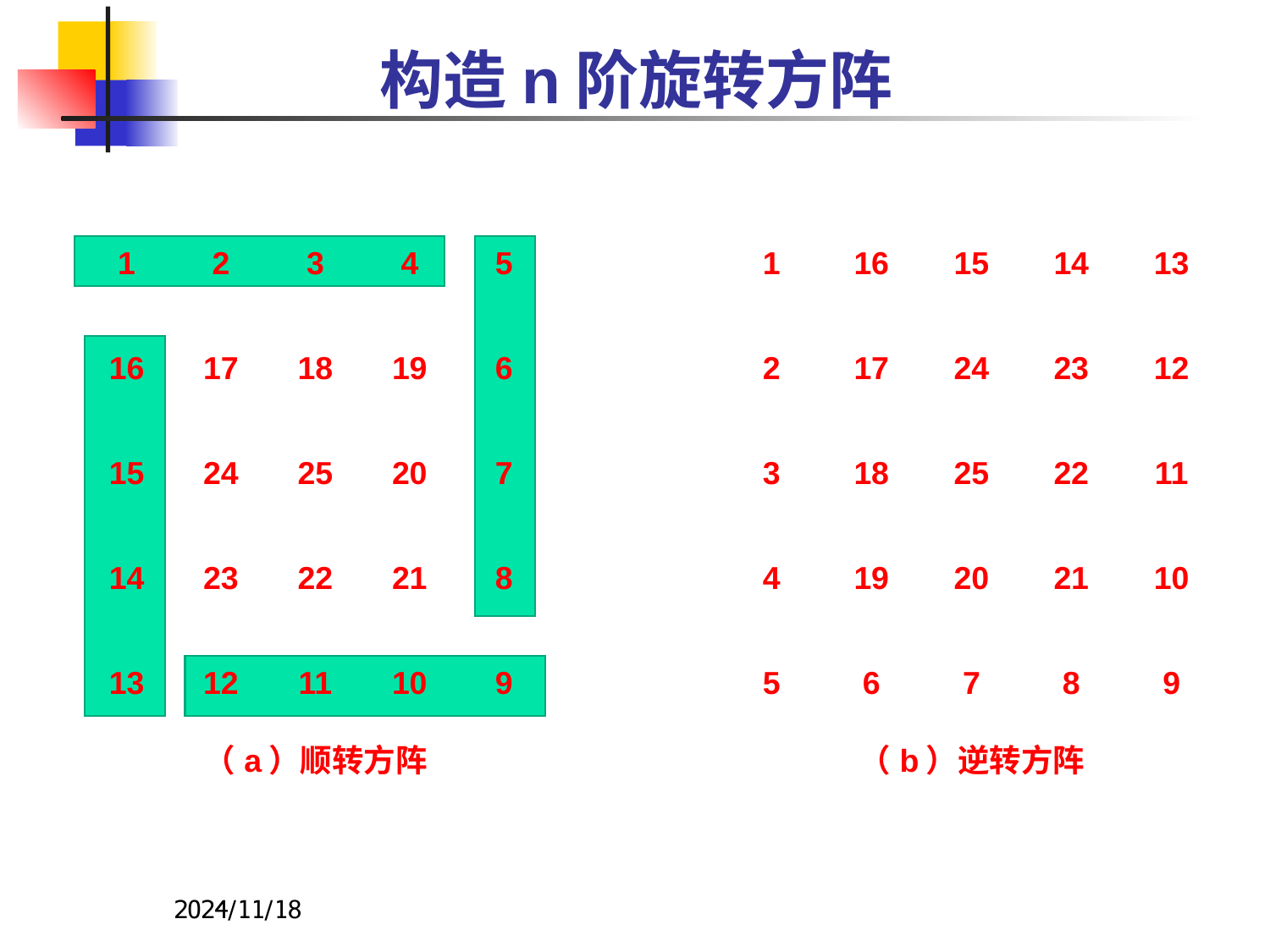

# 构造n阶旋转方阵
| 1 | 2 | 3 | 4 | 5 |  | 1 | 16 | 15 | 14 | 13 |
| --- | --- | --- | --- | --- | --- | --- | --- | --- | --- | --- |
| 16 | 17 | 18 | 19 | 6 |  | 2 | 17 | 24 | 23 | 12 |
| 15 | 24 | 25 | 20 | 7 |  | 3 | 18 | 25 | 22 | 11 |
| 14 | 23 | 22 | 21 | 8 |  | 4 | 19 | 20 | 21 | 10 |
| 13 | 12 | 11 | 10 | 9 |  | 5 | 6 | 7 | 8 | 9 |
| （a）顺转方阵 |  |  |  |  |  | （b）逆转方阵 |  |  |  |  |

2024/11/18